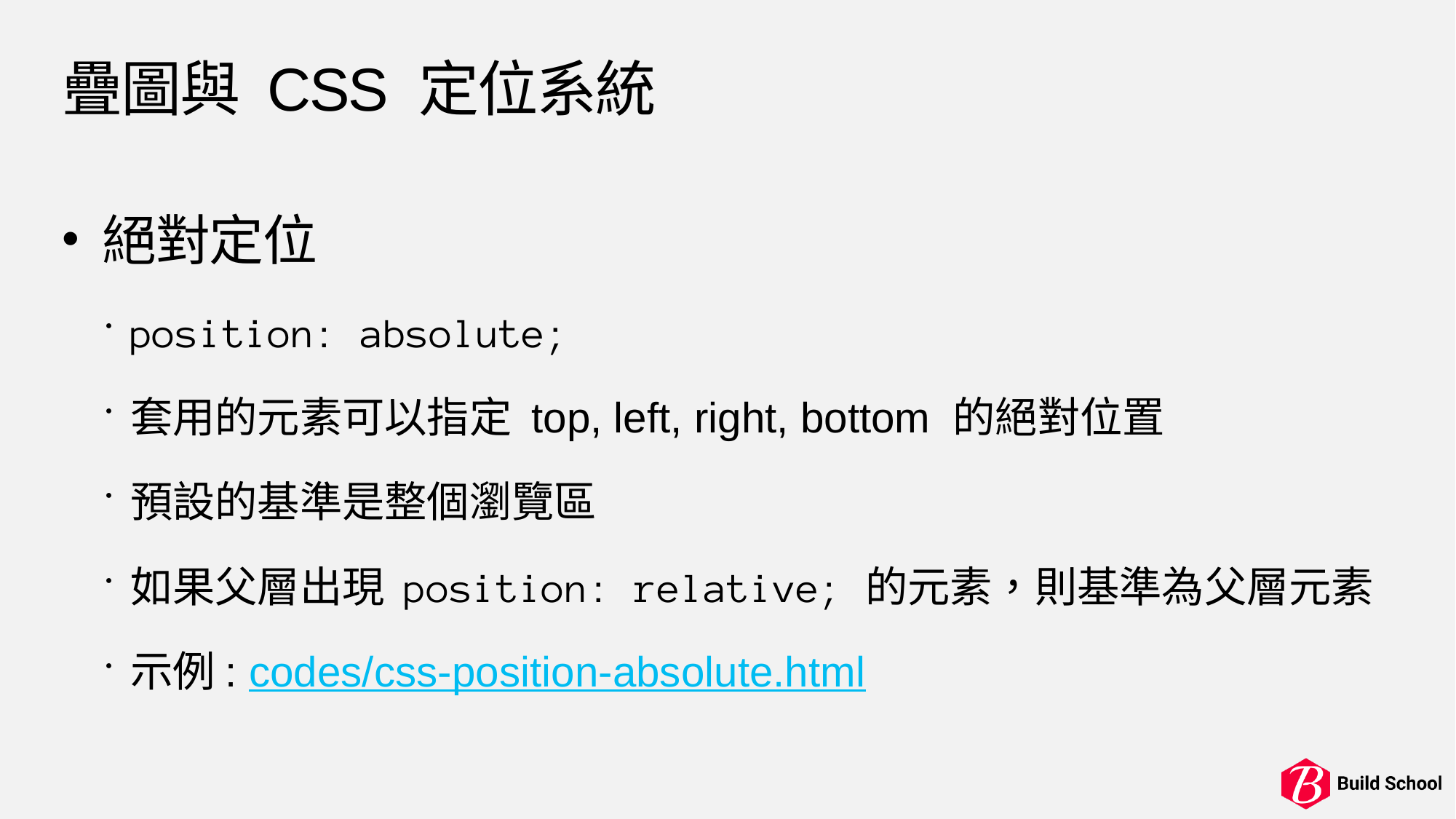

# 疊圖與 CSS 定位系統
絕對定位
position: absolute;
套用的元素可以指定 top, left, right, bottom 的絕對位置
預設的基準是整個瀏覽區
如果父層出現 position: relative; 的元素，則基準為父層元素
示例: codes/css-position-absolute.html